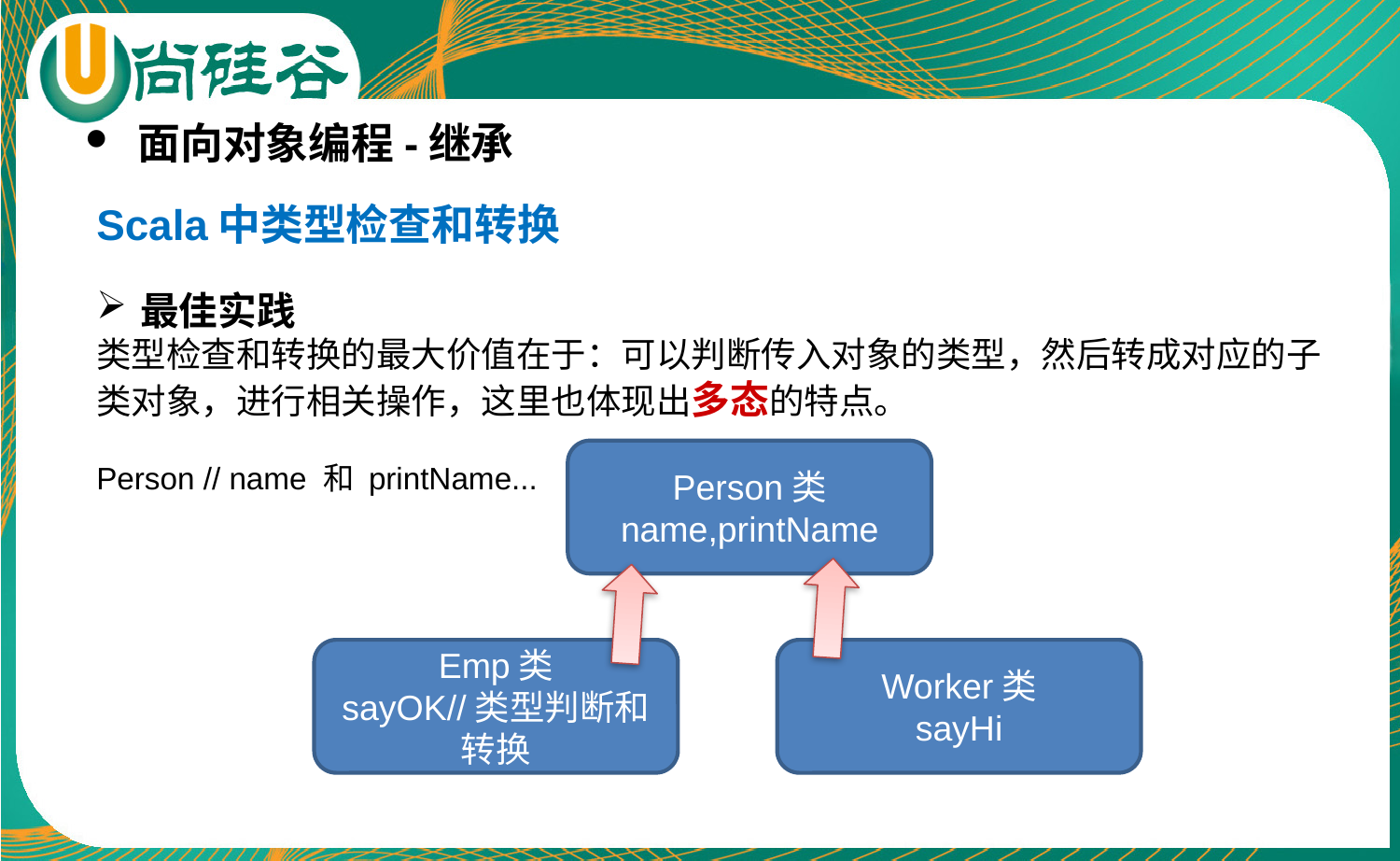

面向对象编程-继承

Scala中类型检查和转换

最佳实践
类型检查和转换的最大价值在于：可以判断传入对象的类型，然后转成对应的子类对象，进行相关操作，这里也体现出多态的特点。

Person // name 和 printName...

Person类
name,printName

Emp类
sayOK//类型判断和转换
Worker类
sayHi